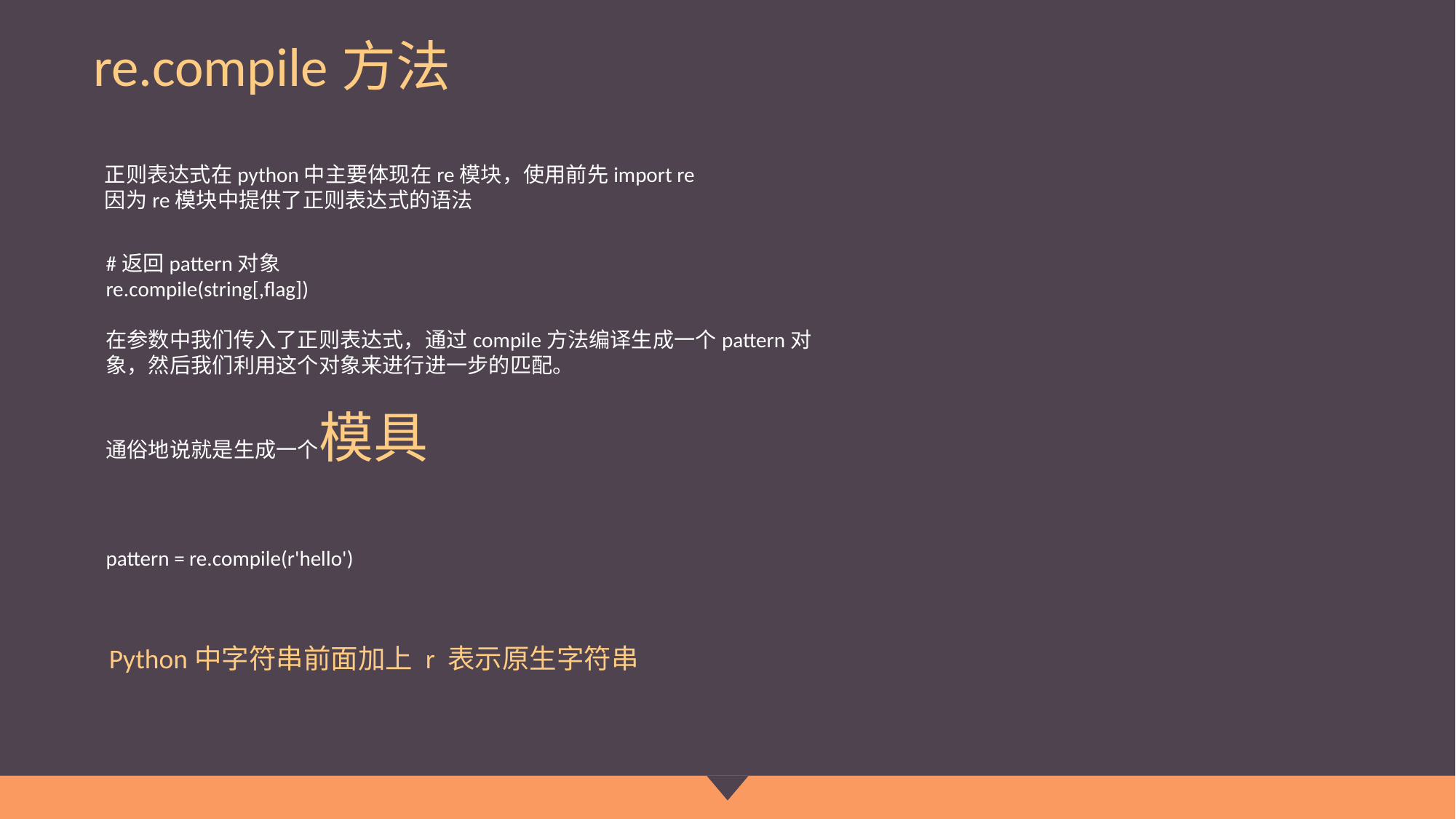

# re.compile方法
正则表达式在python中主要体现在re模块，使用前先import re
因为re模块中提供了正则表达式的语法
#返回pattern对象
re.compile(string[,flag])

在参数中我们传入了正则表达式，通过compile方法编译生成一个pattern对象，然后我们利用这个对象来进行进一步的匹配。

通俗地说就是生成一个模具

pattern = re.compile(r'hello')

Python中字符串前面加上 r 表示原生字符串